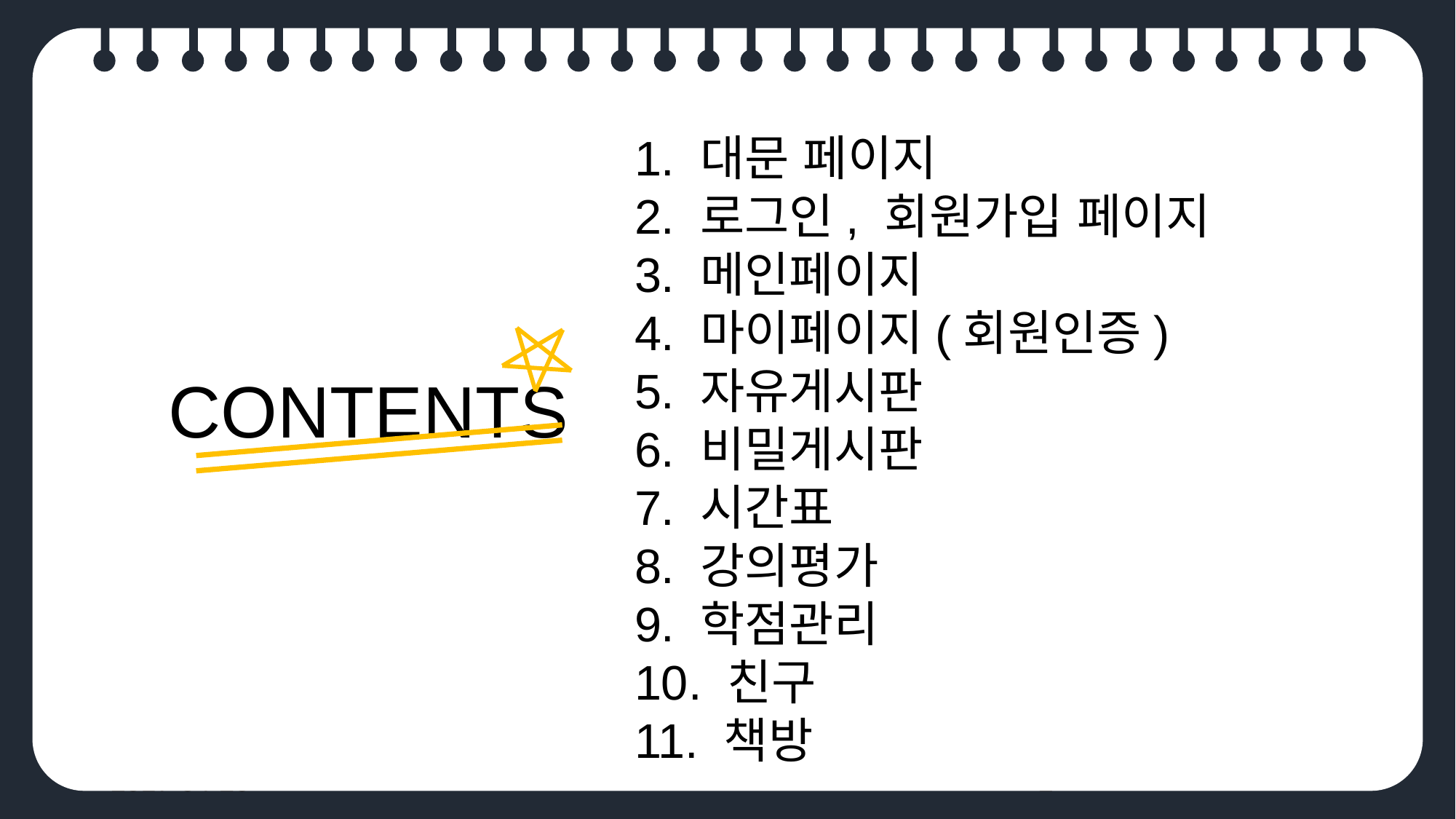

1. 대문 페이지
2. 로그인, 회원가입 페이지
3. 메인페이지
4. 마이페이지(회원인증)
5. 자유게시판
6. 비밀게시판
7. 시간표
8. 강의평가
9. 학점관리
10. 친구
11. 책방
CONTENTS